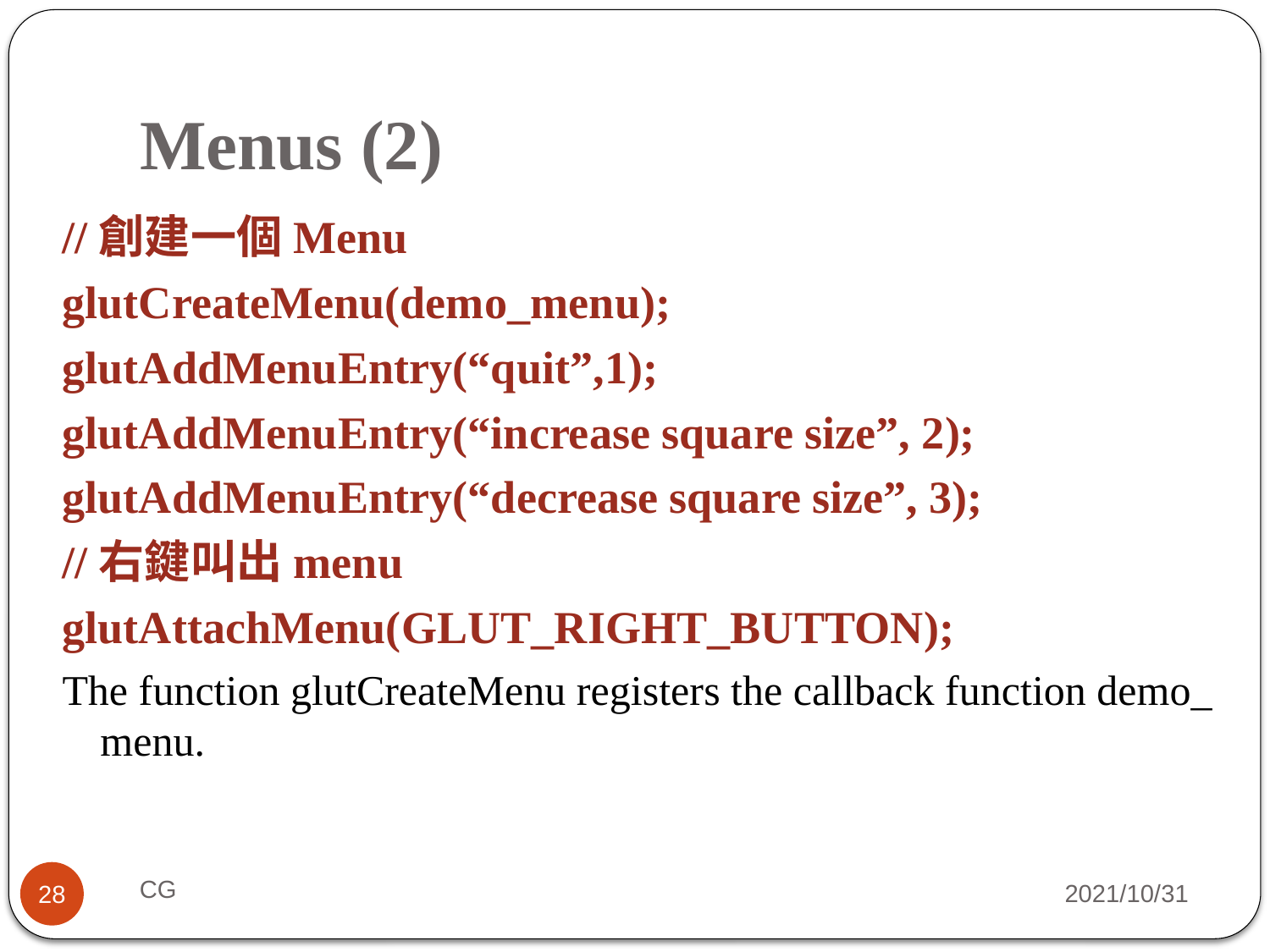

# Menus (2)
//創建一個Menu
glutCreateMenu(demo_menu);
glutAddMenuEntry(“quit”,1);
glutAddMenuEntry(“increase square size”, 2);
glutAddMenuEntry(“decrease square size”, 3);
//右鍵叫出menu
glutAttachMenu(GLUT_RIGHT_BUTTON);
The function glutCreateMenu registers the callback function demo_
menu.

CG
2021/10/31
28